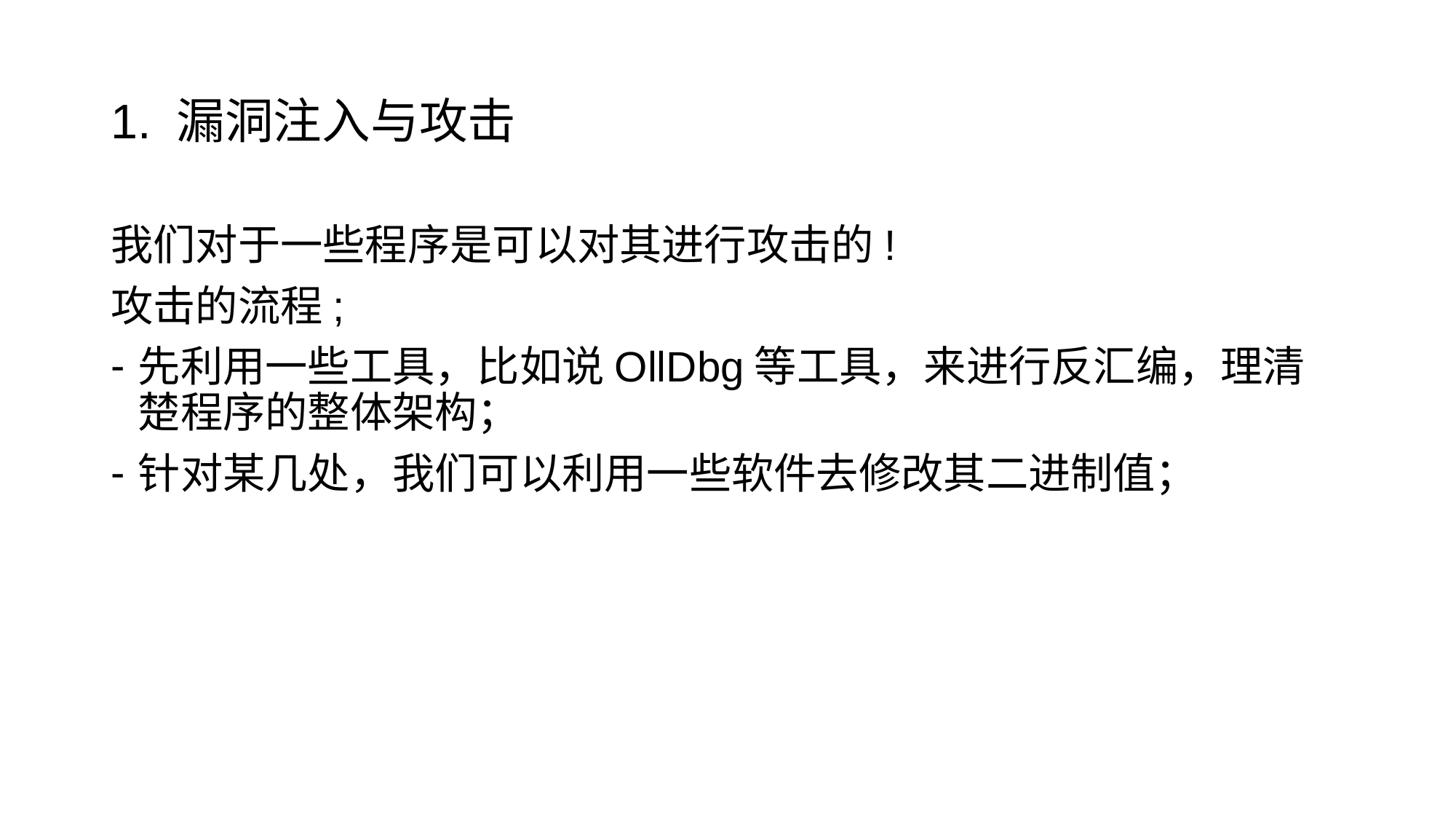

# 1. 漏洞注入与攻击
我们对于一些程序是可以对其进行攻击的!
攻击的流程;
先利用一些工具，比如说OllDbg等工具，来进行反汇编，理清楚程序的整体架构；
针对某几处，我们可以利用一些软件去修改其二进制值；